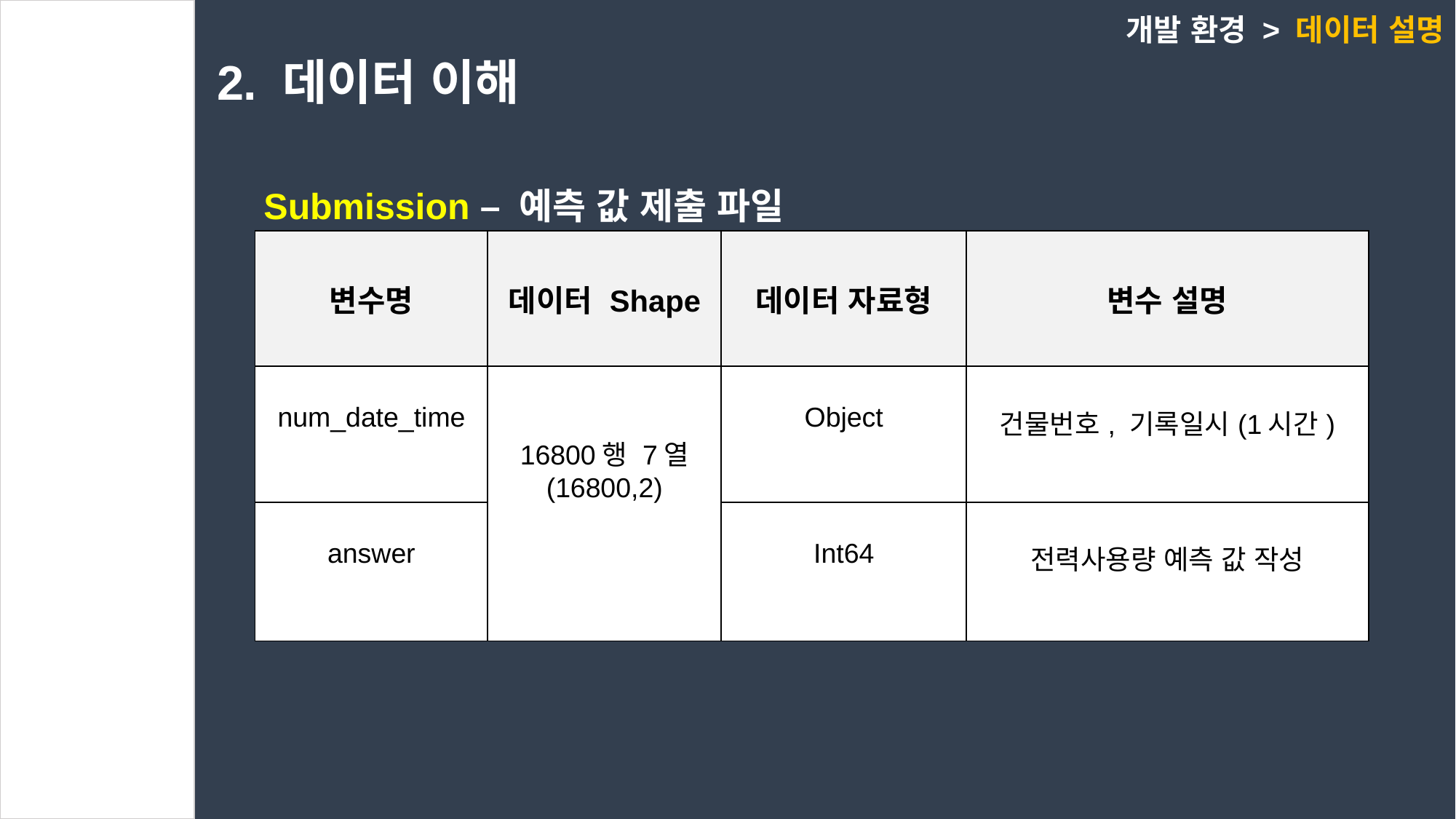

개발 환경 > 데이터 설명
2. 데이터 이해
Submission – 예측 값 제출 파일
| 변수명 | 데이터 Shape | 데이터 자료형 | 변수 설명 |
| --- | --- | --- | --- |
| num\_date\_time | 16800행 7열 (16800,2) | Object | 건물번호, 기록일시(1시간) |
| answer |  | Int64 | 전력사용량 예측 값 작성 |